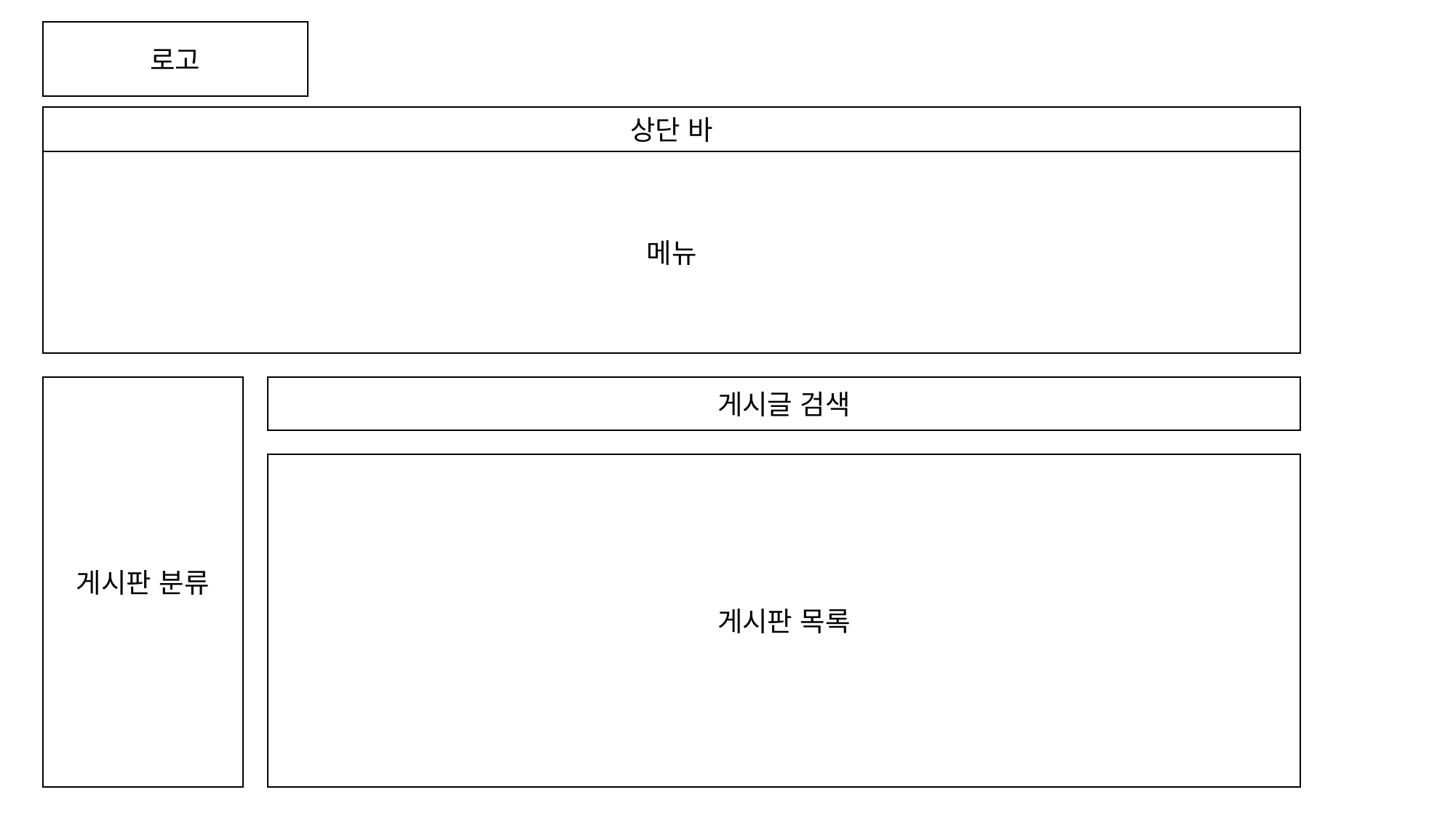

로고
상단 바
메뉴
게시판 분류
게시글 검색
게시판 목록